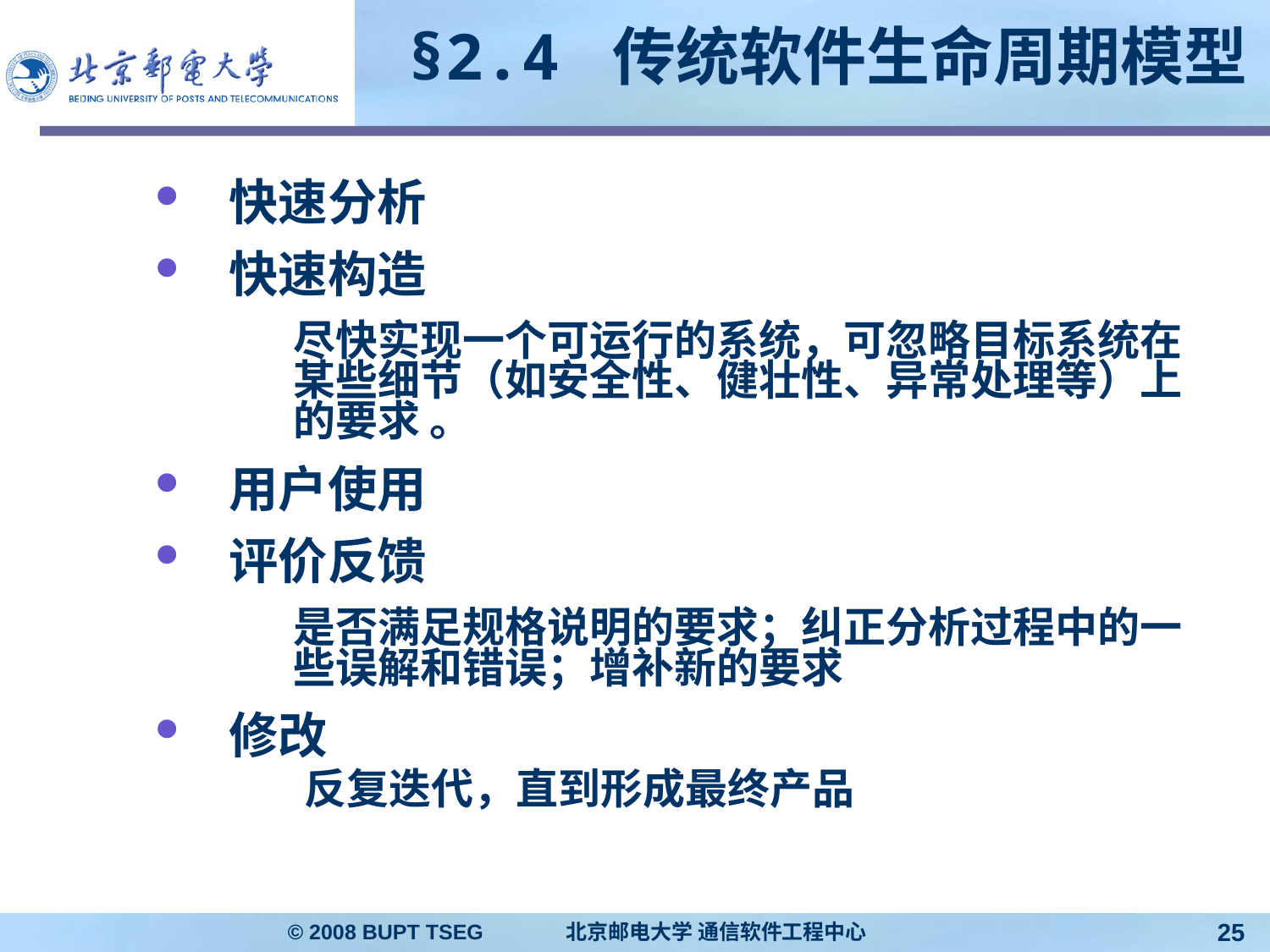

# §2.4 传统软件生命周期模型
快速分析
快速构造
	尽快实现一个可运行的系统，可忽略目标系统在某些细节（如安全性、健壮性、异常处理等）上的要求 。
用户使用
评价反馈
	是否满足规格说明的要求；纠正分析过程中的一些误解和错误；增补新的要求
修改
反复迭代，直到形成最终产品
© 2008 BUPT TSEG             北京邮电大学 通信软件工程中心